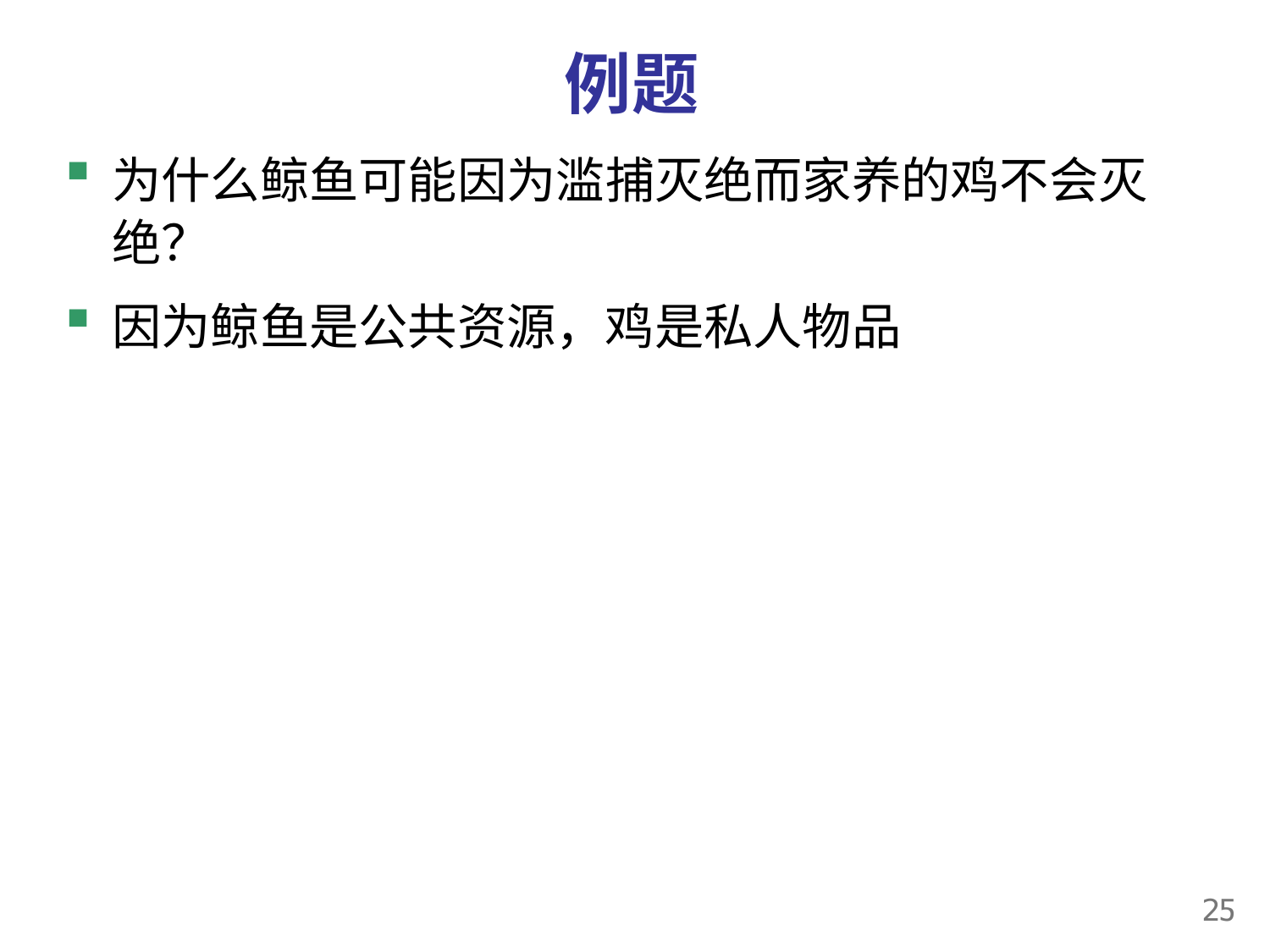

# 例题
为什么鲸鱼可能因为滥捕灭绝而家养的鸡不会灭绝？
因为鲸鱼是公共资源，鸡是私人物品
25